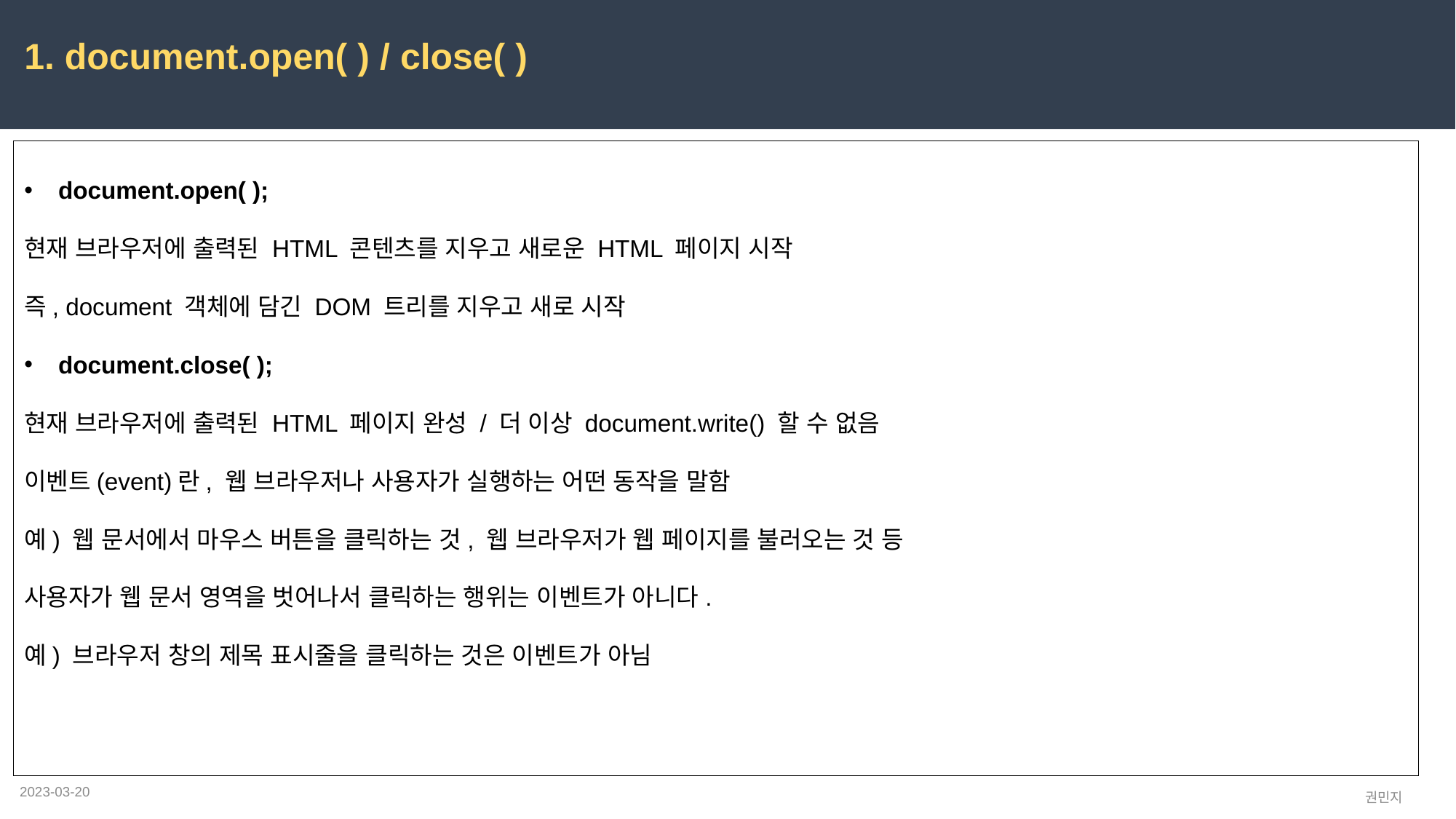

1. document.open( ) / close( )
document.open( );
현재 브라우저에 출력된 HTML 콘텐츠를 지우고 새로운 HTML 페이지 시작
즉, document 객체에 담긴 DOM 트리를 지우고 새로 시작
document.close( );
현재 브라우저에 출력된 HTML 페이지 완성 / 더 이상 document.write() 할 수 없음
이벤트(event)란, 웹 브라우저나 사용자가 실행하는 어떤 동작을 말함
예) 웹 문서에서 마우스 버튼을 클릭하는 것, 웹 브라우저가 웹 페이지를 불러오는 것 등
사용자가 웹 문서 영역을 벗어나서 클릭하는 행위는 이벤트가 아니다.
예) 브라우저 창의 제목 표시줄을 클릭하는 것은 이벤트가 아님
2023-03-20
권민지